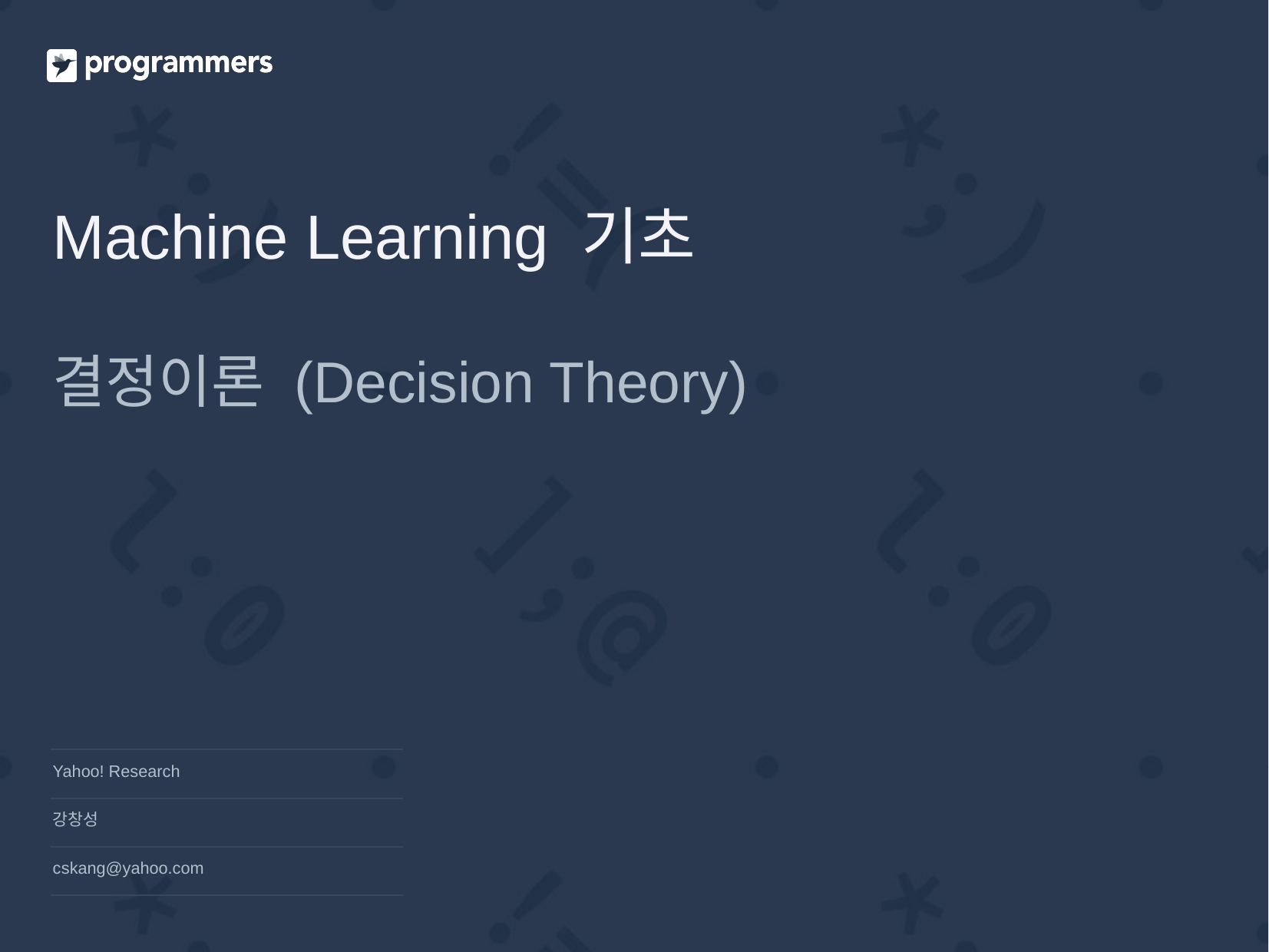

# Machine Learning 기초
결정이론 (Decision Theory)
Yahoo! Research
강창성
cskang@yahoo.com